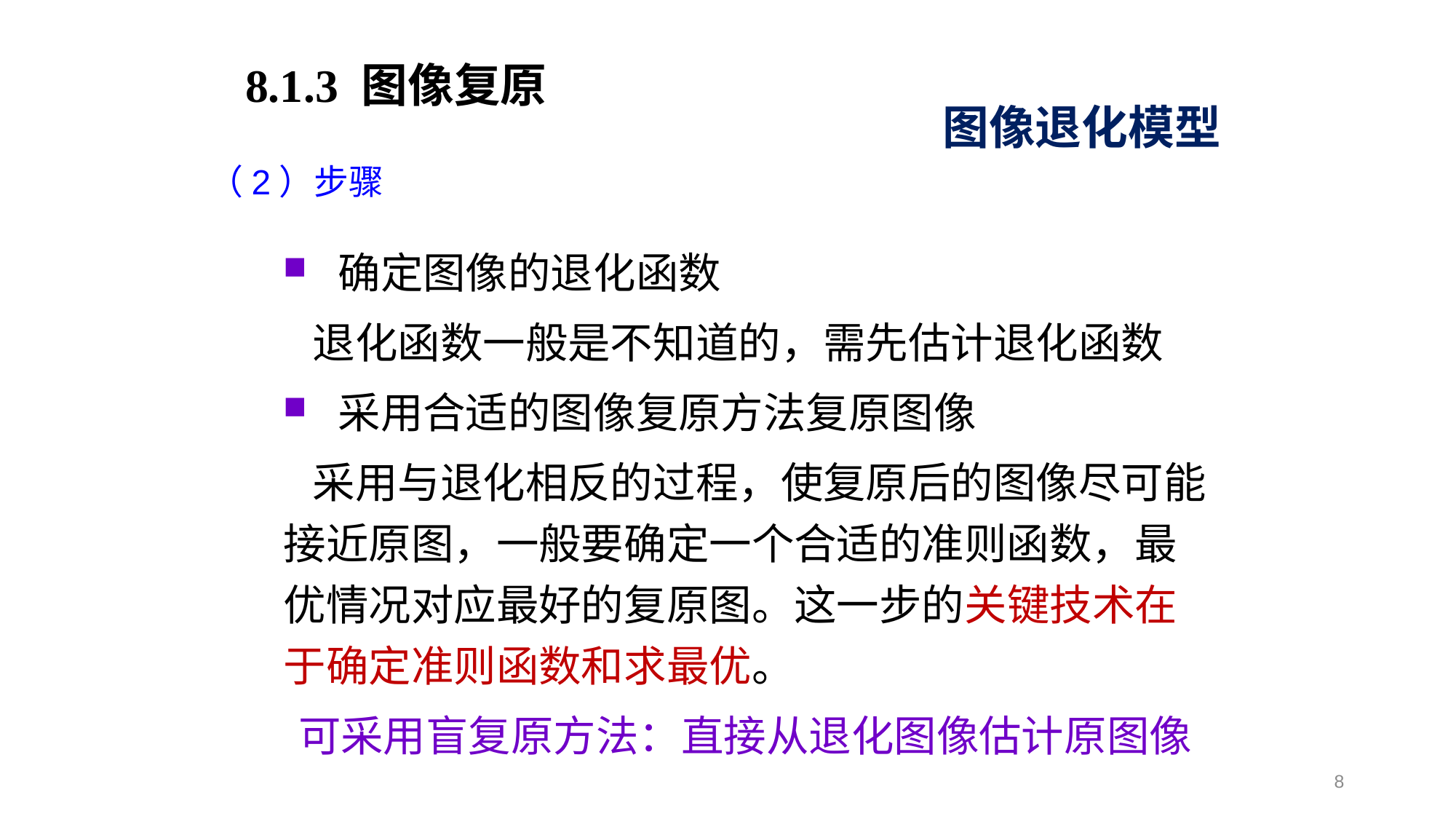

8.1.3 图像复原
图像退化模型
（2）步骤
确定图像的退化函数
  退化函数一般是不知道的，需先估计退化函数
采用合适的图像复原方法复原图像
  采用与退化相反的过程，使复原后的图像尽可能接近原图，一般要确定一个合适的准则函数，最优情况对应最好的复原图。这一步的关键技术在于确定准则函数和求最优。
可采用盲复原方法：直接从退化图像估计原图像
8